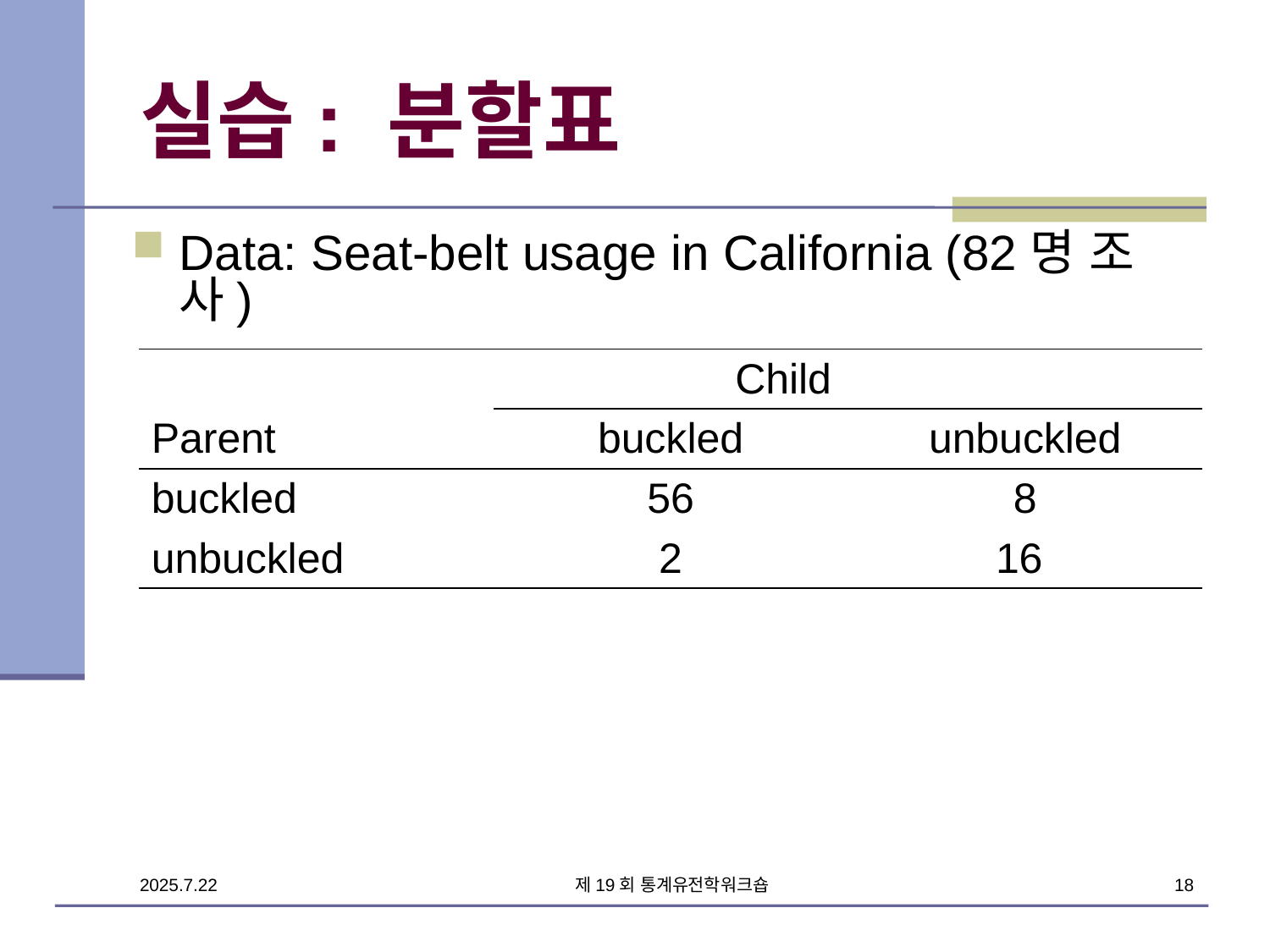

# 실습: 분할표
Data: Seat-belt usage in California (82명 조사)
| Child |  |  |
| --- | --- | --- |
| Parent | buckled | unbuckled |
| buckled | 56 | 8 |
| unbuckled | 2 | 16 |
제19회 통계유전학워크숍
18
2025.7.22